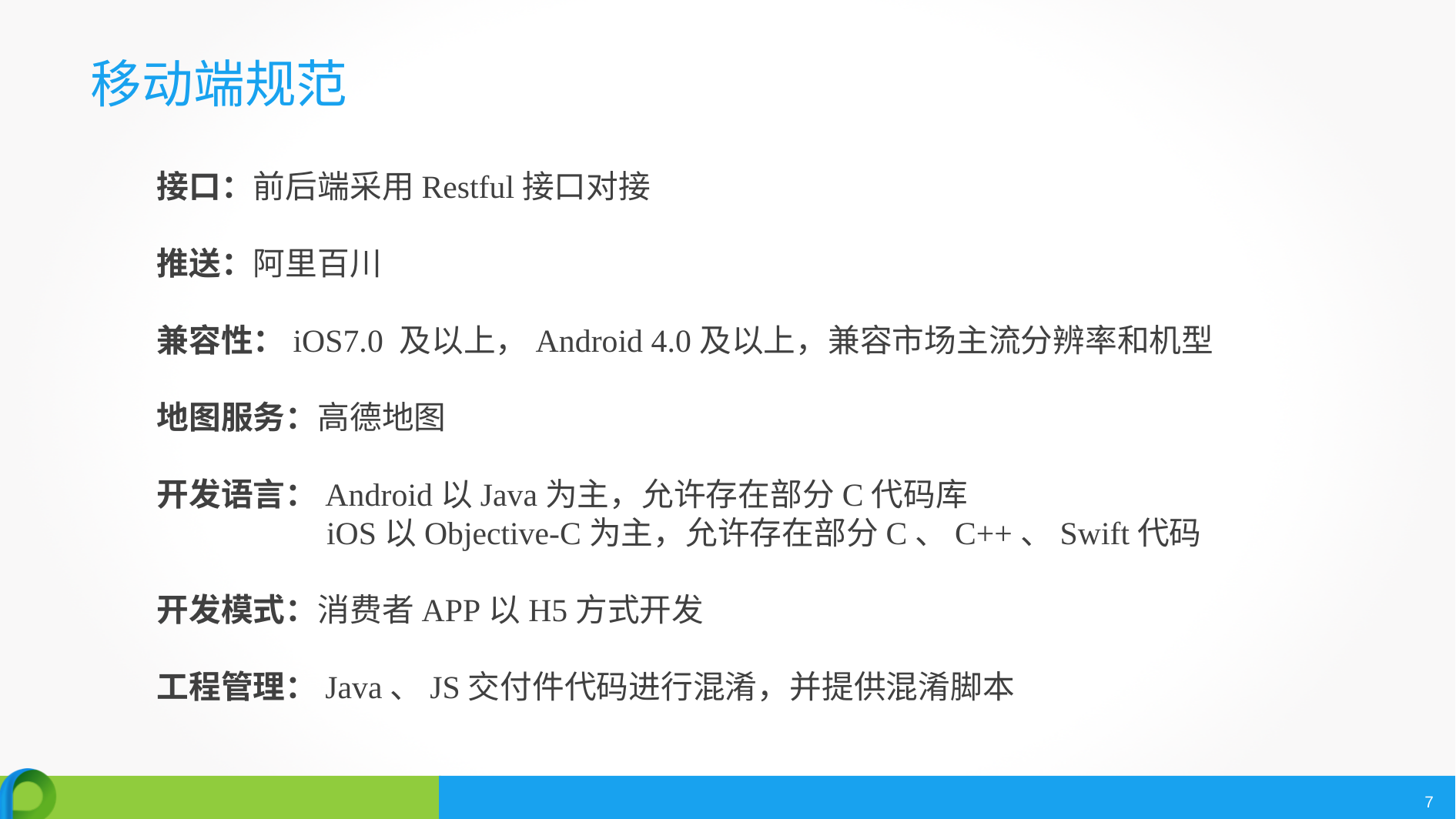

# 移动端规范
接口：前后端采用Restful接口对接

推送：阿里百川

兼容性：iOS7.0 及以上，Android 4.0及以上，兼容市场主流分辨率和机型

地图服务：高德地图

开发语言：Android以Java为主，允许存在部分C代码库
                     iOS以Objective-C为主，允许存在部分C、C++、Swift代码

开发模式：消费者APP以H5方式开发

工程管理：Java、JS交付件代码进行混淆，并提供混淆脚本